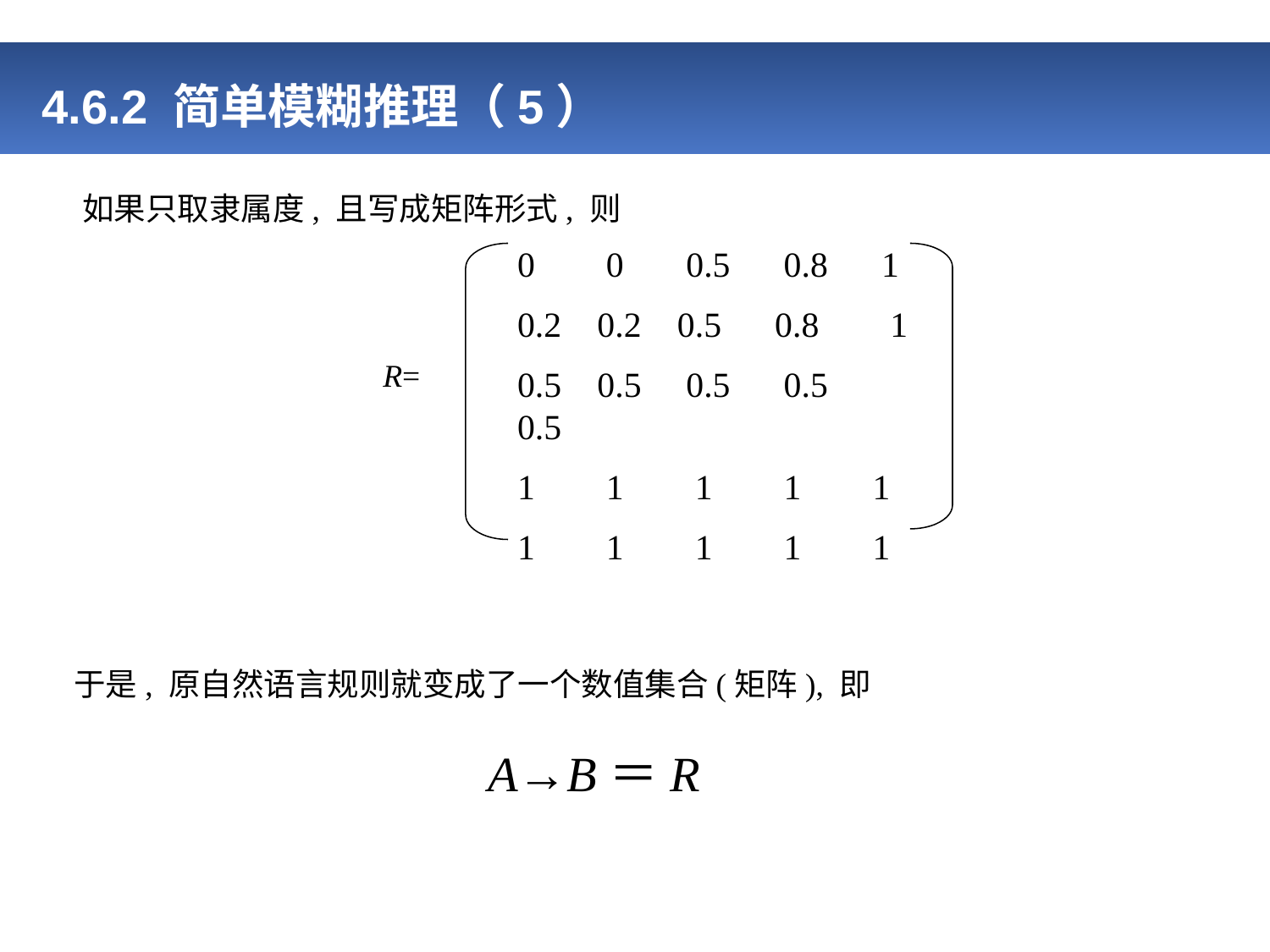

# 4.6.2 简单模糊推理（5）
如果只取隶属度, 且写成矩阵形式, 则
0        0       0.5      0.8      1
0.2    0.2    0.5      0.8        1
0.5    0.5     0.5      0.5     0.5
1        1        1        1        1
1        1        1        1        1

R=
于是, 原自然语言规则就变成了一个数值集合(矩阵), 即
A→B＝R